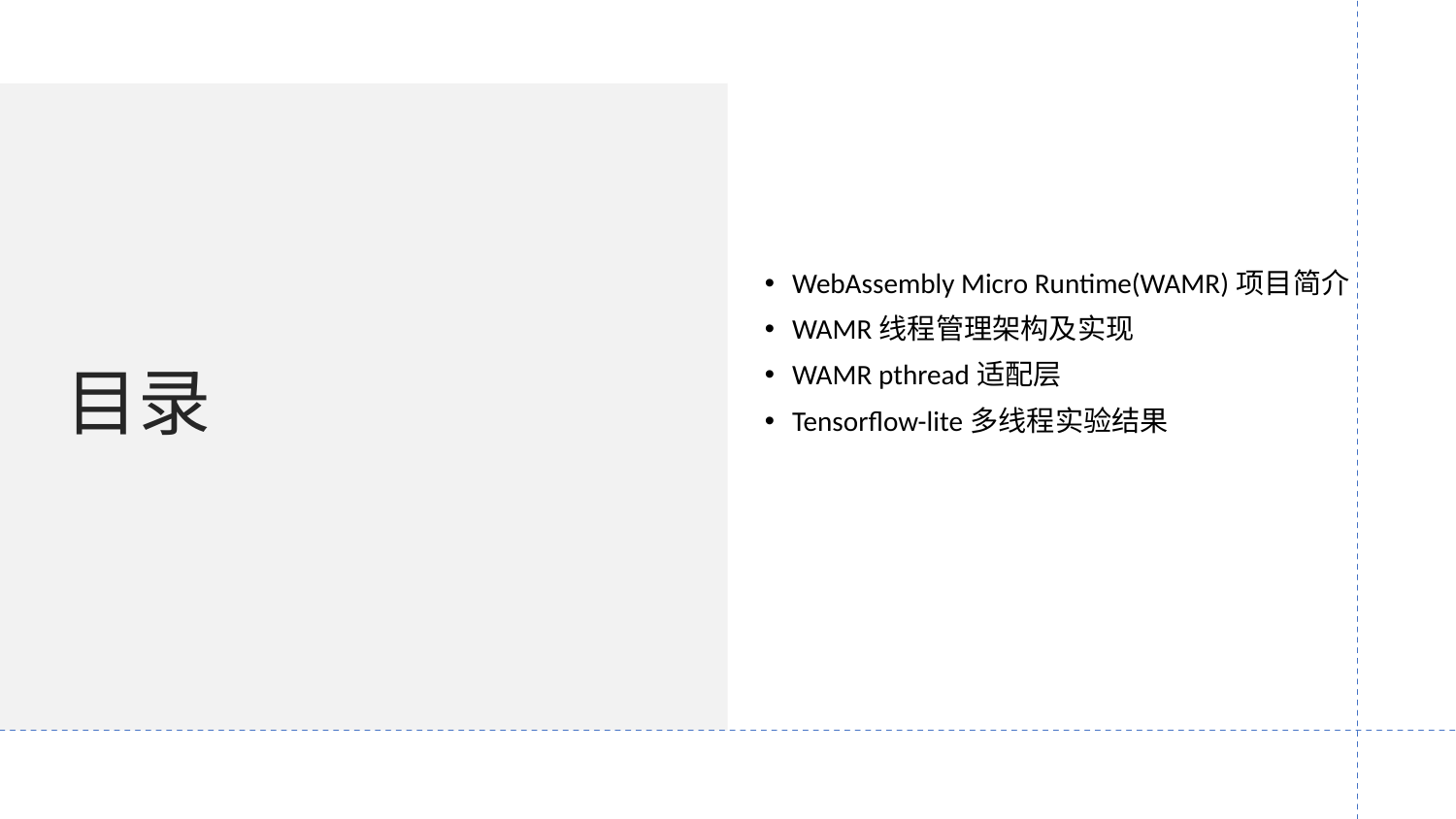

# 目录
WebAssembly Micro Runtime(WAMR)项目简介
WAMR线程管理架构及实现
WAMR pthread适配层
Tensorflow-lite多线程实验结果